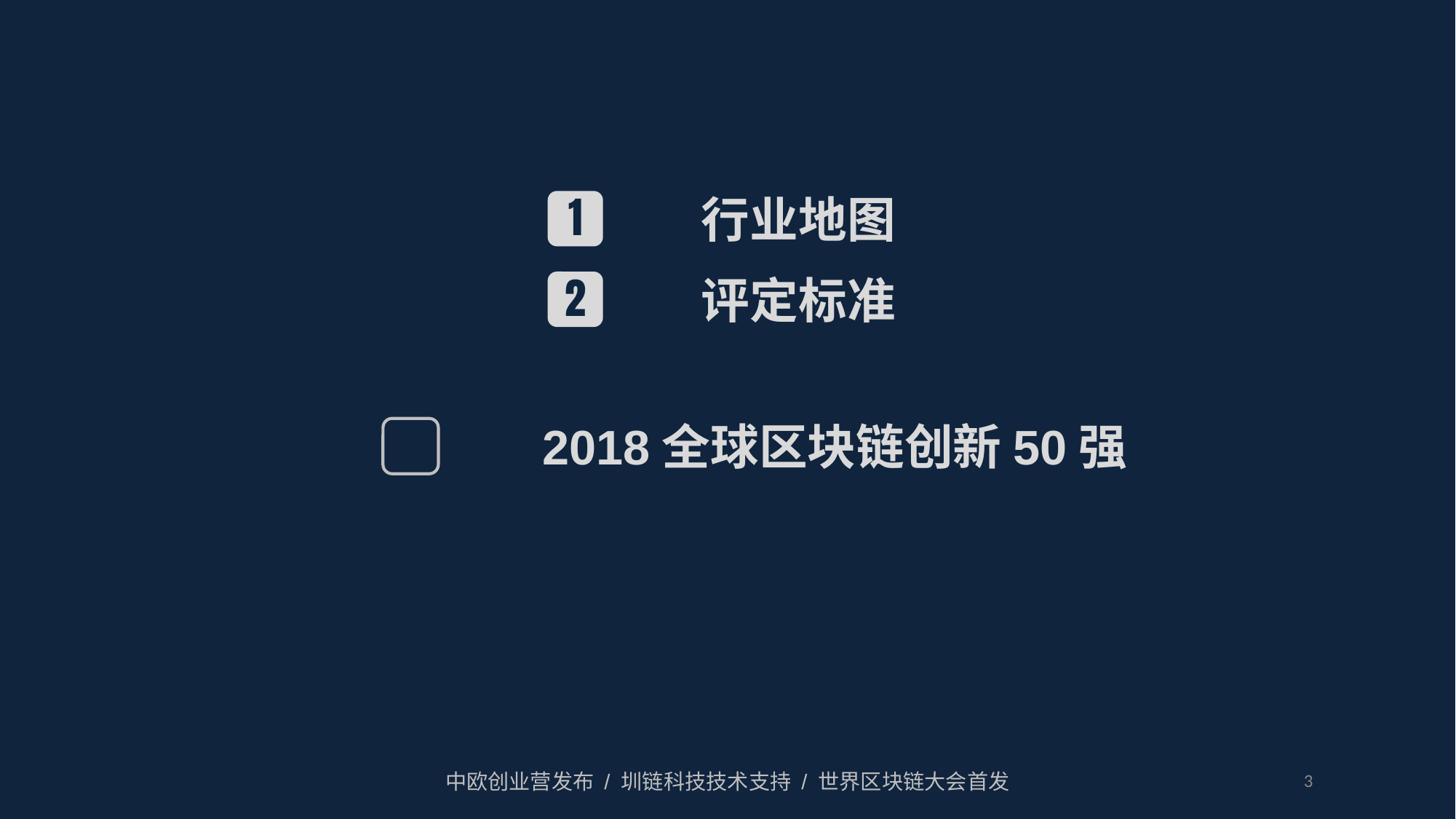

行业地图
1
评定标准
2
2018全球区块链创新50强

中欧创业营发布 / 圳链科技技术支持 / 世界区块链大会首发
3